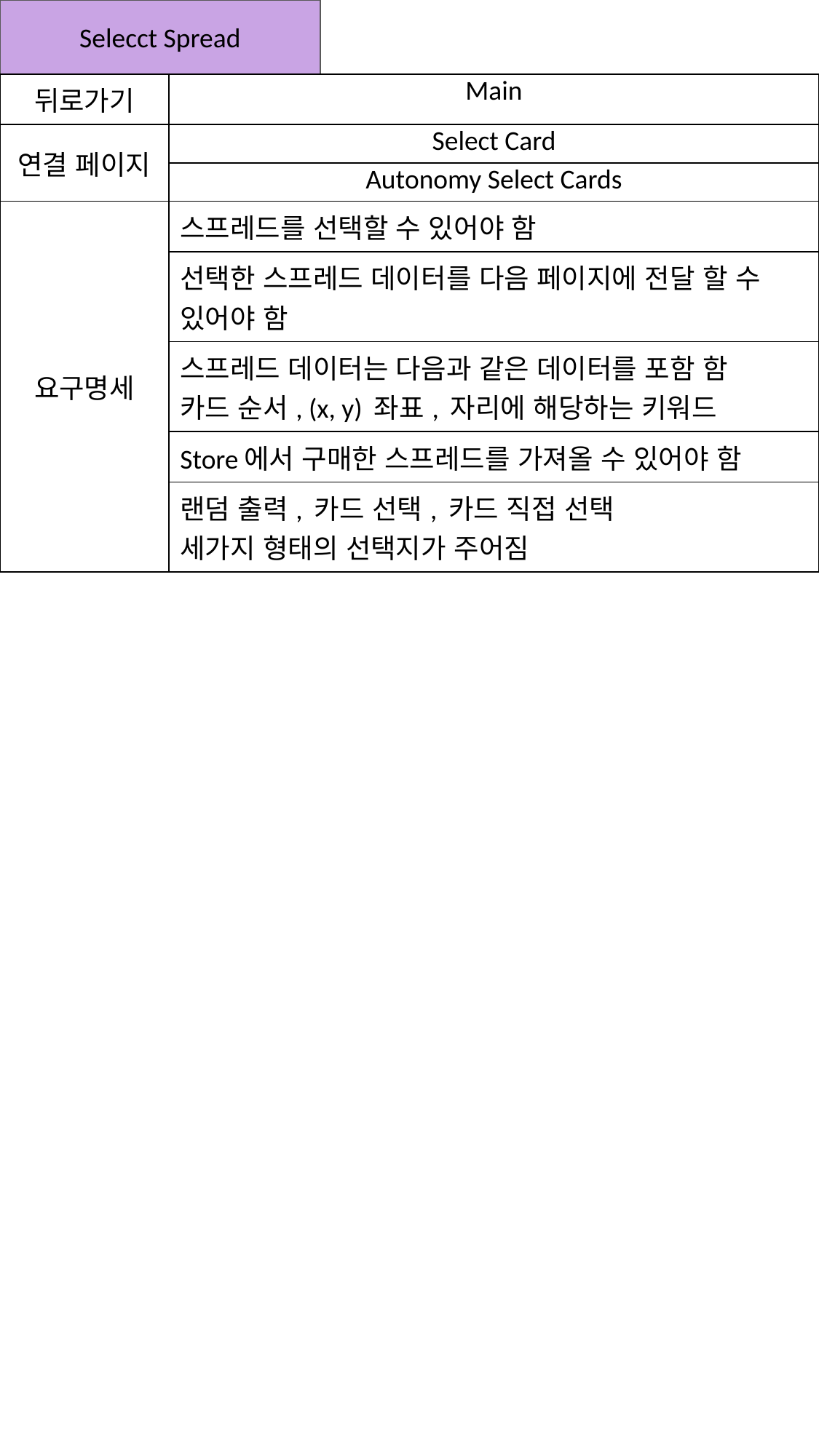

Selecct Spread
| 뒤로가기 | Main |
| --- | --- |
| 연결 페이지 | Select Card |
|  | Autonomy Select Cards |
| 요구명세 | 스프레드를 선택할 수 있어야 함 |
|  | 선택한 스프레드 데이터를 다음 페이지에 전달 할 수 있어야 함 |
|  | 스프레드 데이터는 다음과 같은 데이터를 포함 함 카드 순서, (x, y) 좌표, 자리에 해당하는 키워드 |
|  | Store에서 구매한 스프레드를 가져올 수 있어야 함 |
|  | 랜덤 출력, 카드 선택, 카드 직접 선택 세가지 형태의 선택지가 주어짐 |